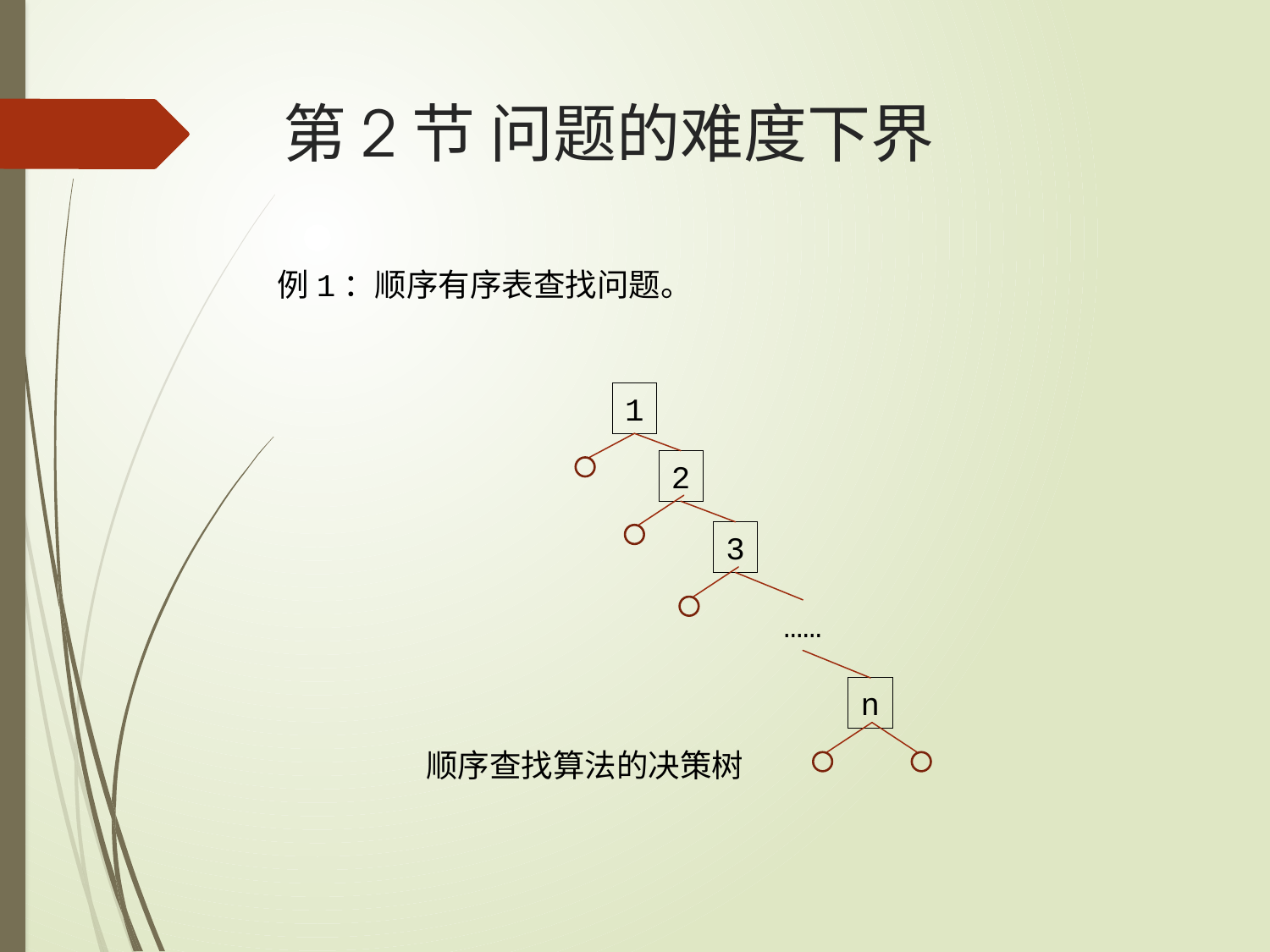

# 第2节 问题的难度下界
例1：顺序有序表查找问题。
1
2

3

……
n
顺序查找算法的决策树